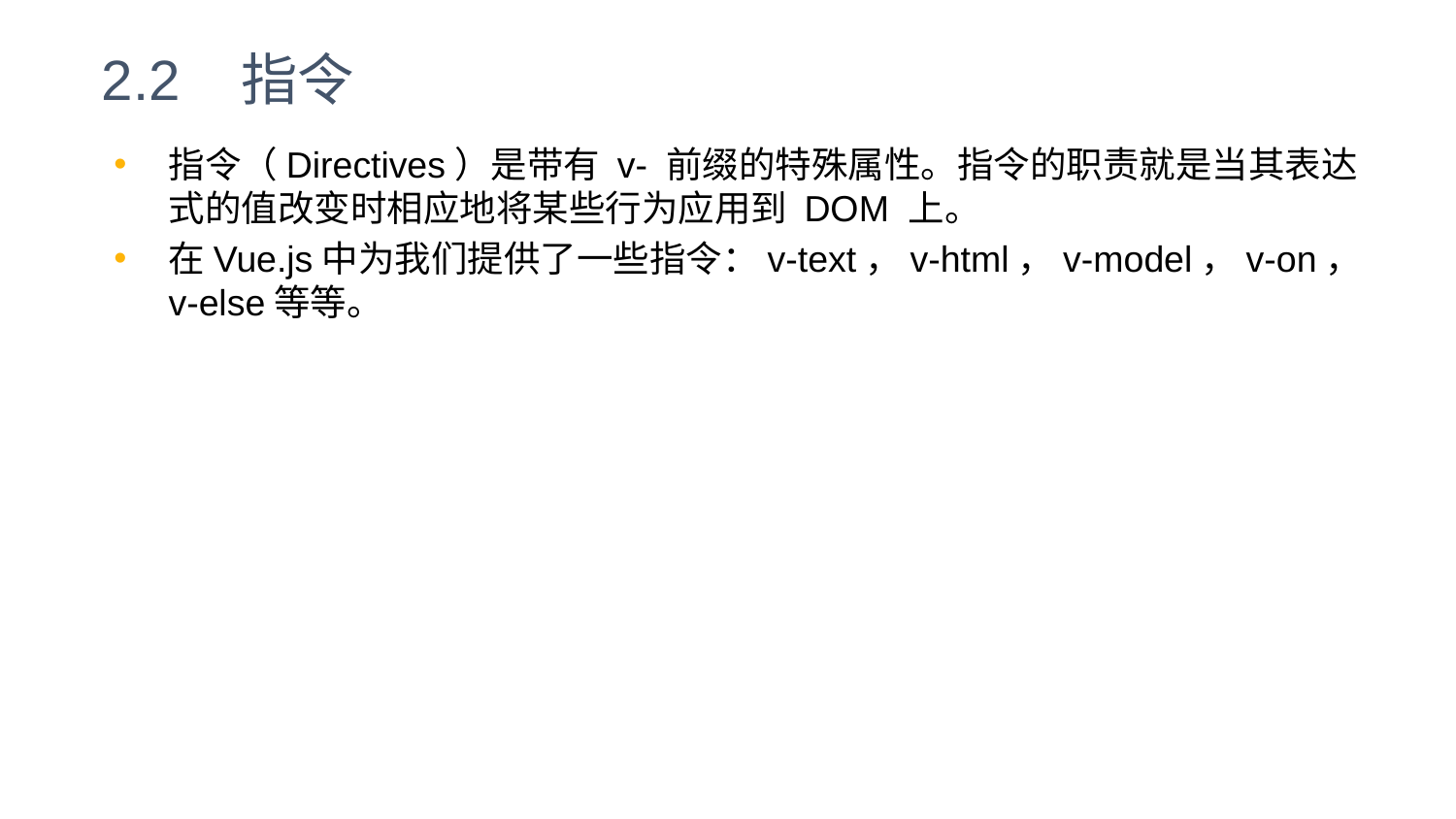

2.2   指令
指令（Directives）是带有 v- 前缀的特殊属性。指令的职责就是当其表达式的值改变时相应地将某些行为应用到 DOM 上。
在Vue.js中为我们提供了一些指令：v-text，v-html，v-model，v-on，v-else等等。